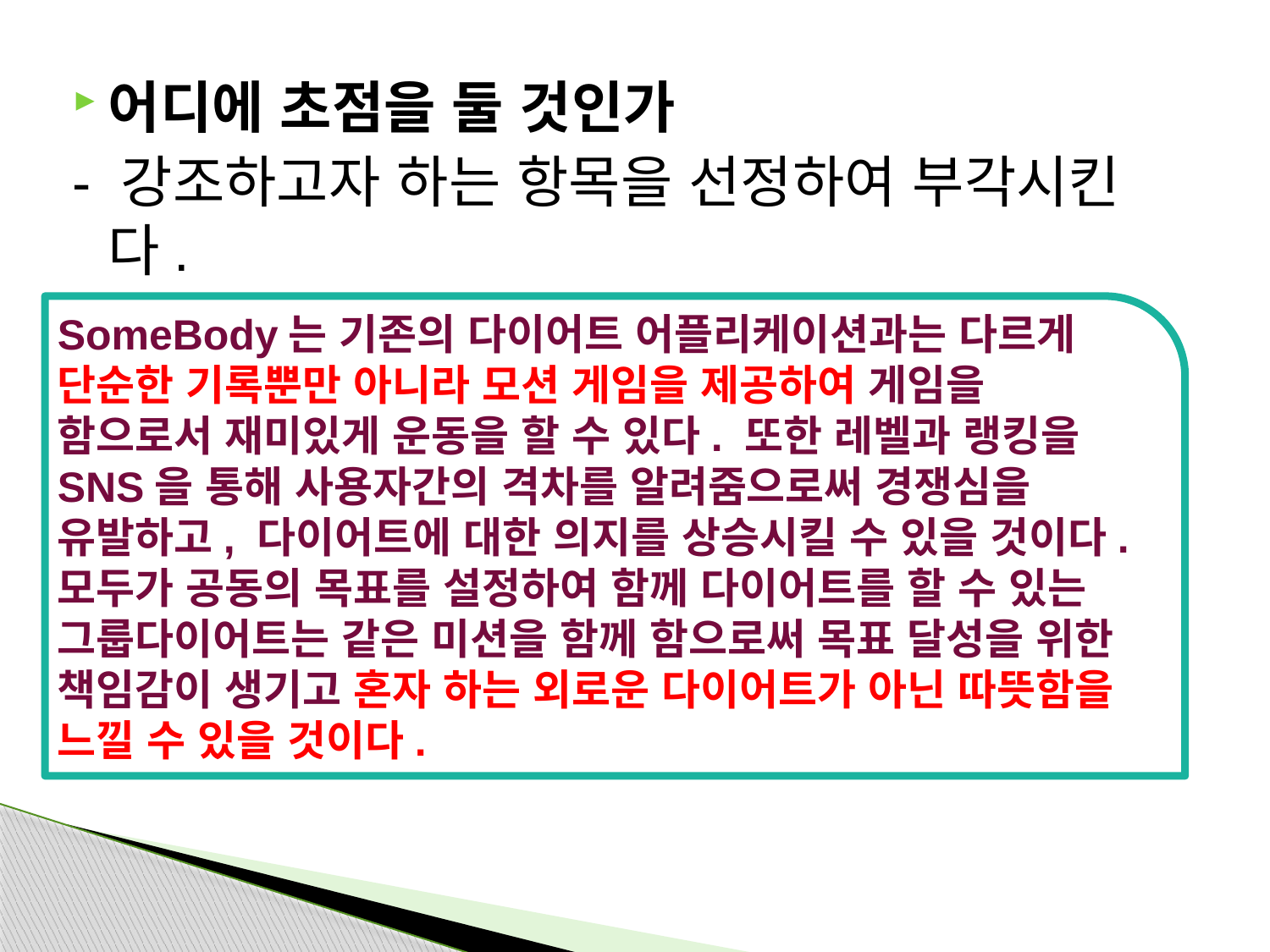

#
어디에 초점을 둘 것인가
- 강조하고자 하는 항목을 선정하여 부각시킨다.
SomeBody는 기존의 다이어트 어플리케이션과는 다르게 단순한 기록뿐만 아니라 모션 게임을 제공하여 게임을 함으로서 재미있게 운동을 할 수 있다. 또한 레벨과 랭킹을 SNS을 통해 사용자간의 격차를 알려줌으로써 경쟁심을 유발하고, 다이어트에 대한 의지를 상승시킬 수 있을 것이다. 모두가 공동의 목표를 설정하여 함께 다이어트를 할 수 있는 그룹다이어트는 같은 미션을 함께 함으로써 목표 달성을 위한 책임감이 생기고 혼자 하는 외로운 다이어트가 아닌 따뜻함을 느낄 수 있을 것이다.